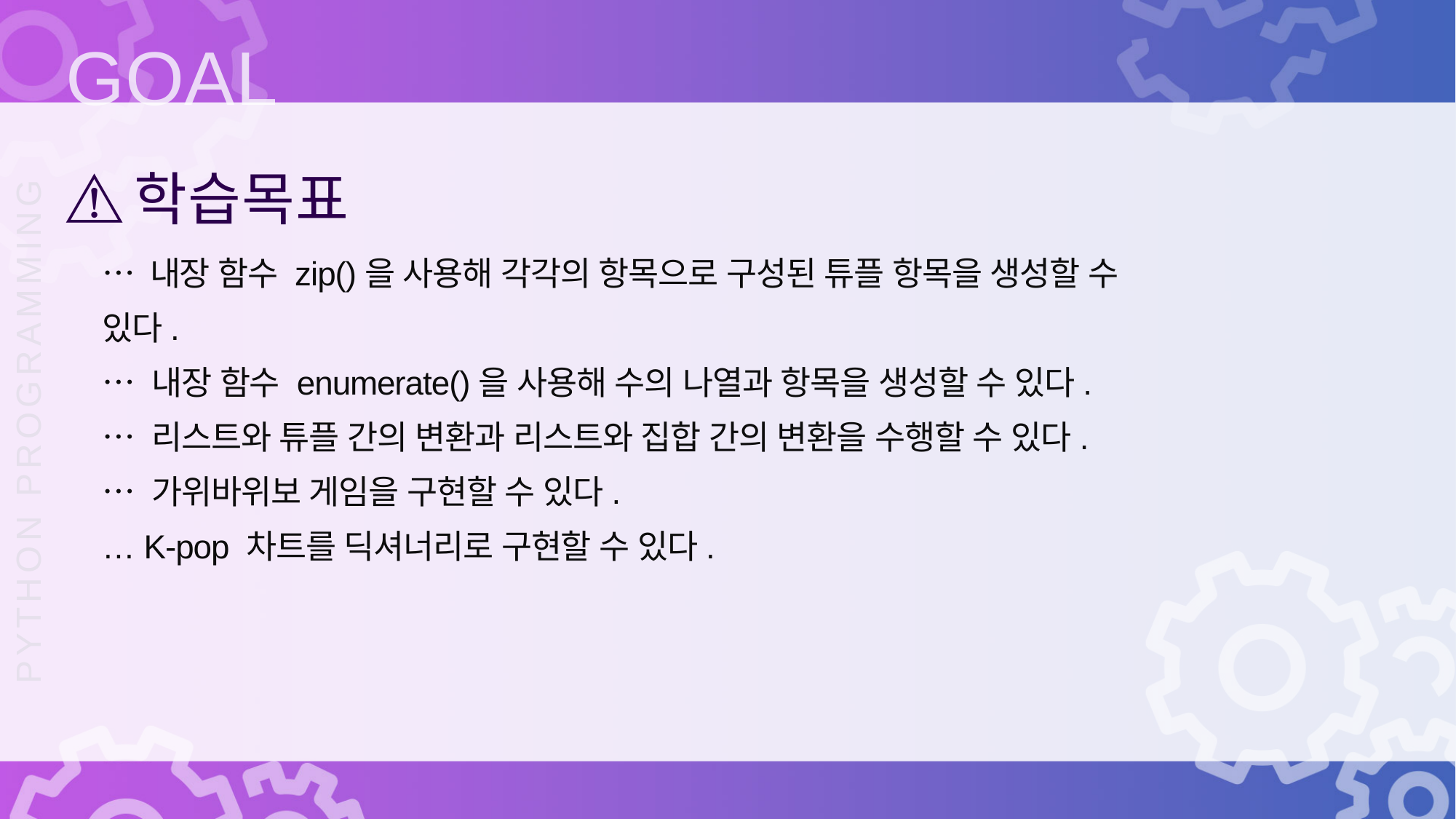

학습목표
… 내장 함수 zip()을 사용해 각각의 항목으로 구성된 튜플 항목을 생성할 수 있다.
… 내장 함수 enumerate()을 사용해 수의 나열과 항목을 생성할 수 있다.
… 리스트와 튜플 간의 변환과 리스트와 집합 간의 변환을 수행할 수 있다.
… 가위바위보 게임을 구현할 수 있다.
… K-pop 차트를 딕셔너리로 구현할 수 있다.